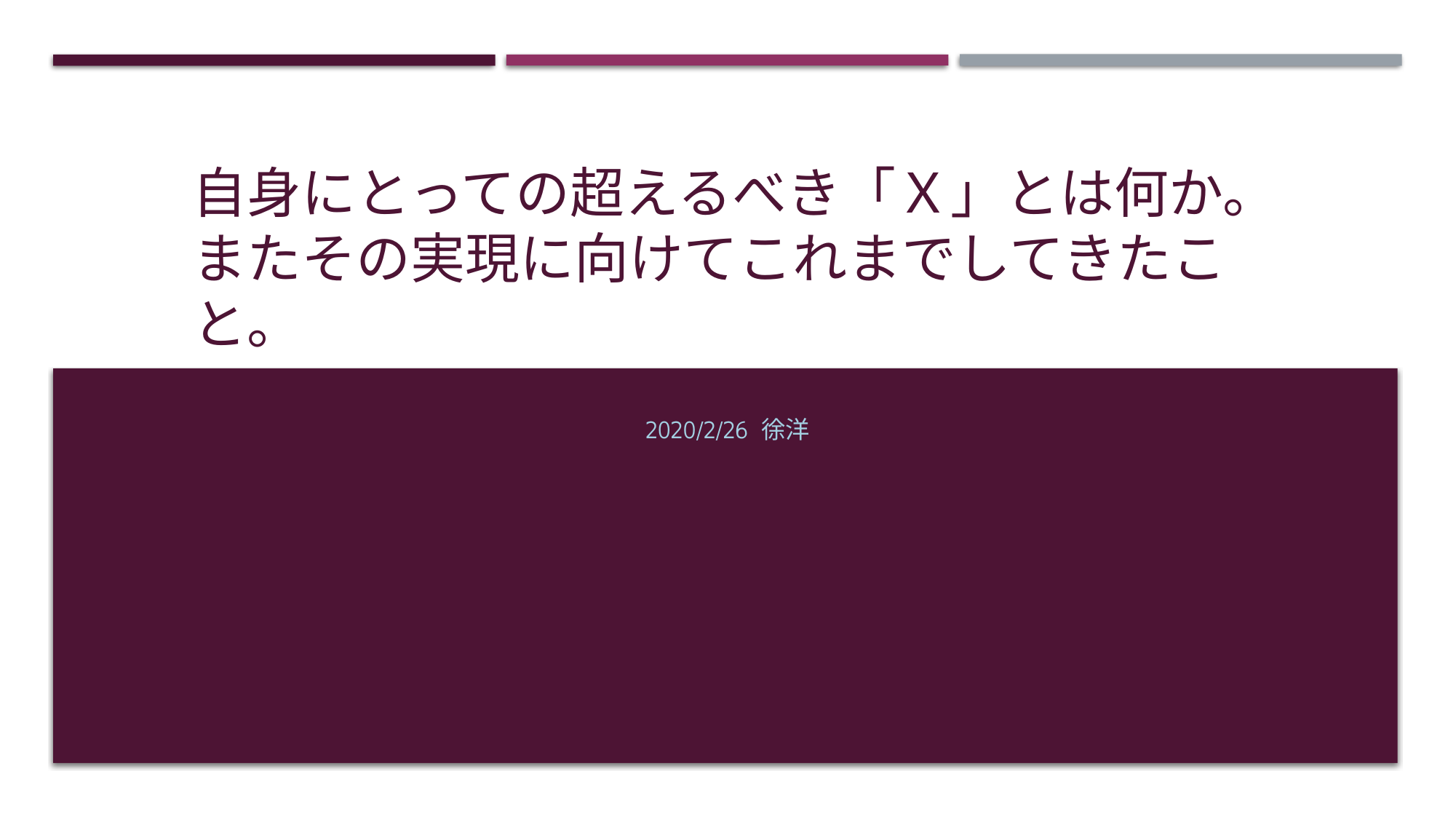

# 自身にとっての超えるべき「Ｘ」とは何か。またその実現に向けてこれまでしてきたこと。
2020/2/26 徐洋